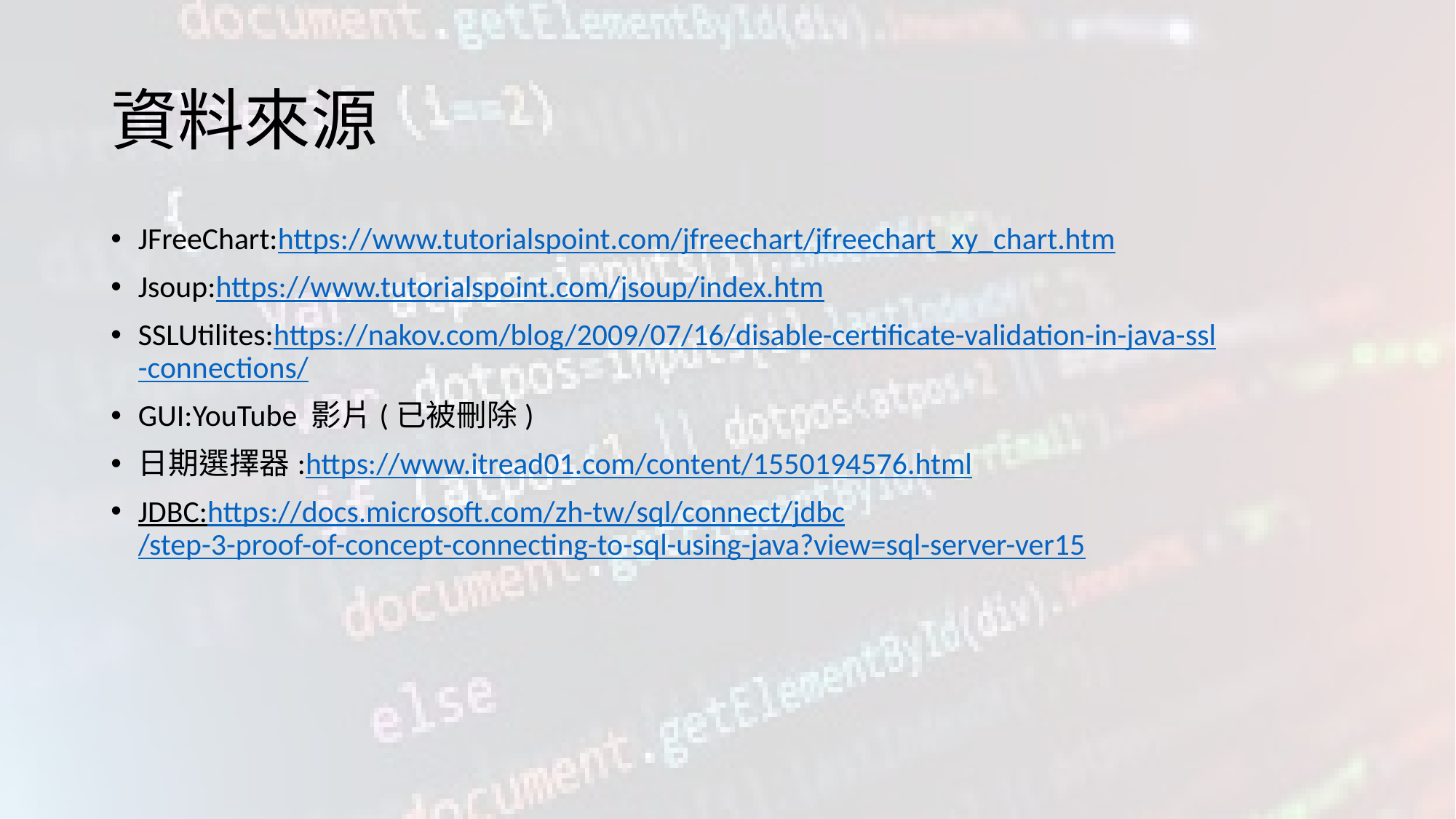

# 資料來源
JFreeChart:https://www.tutorialspoint.com/jfreechart/jfreechart_xy_chart.htm
Jsoup:https://www.tutorialspoint.com/jsoup/index.htm
SSLUtilites:https://nakov.com/blog/2009/07/16/disable-certificate-validation-in-java-ssl-connections/
GUI:YouTube 影片(已被刪除)
日期選擇器:https://www.itread01.com/content/1550194576.html
JDBC:https://docs.microsoft.com/zh-tw/sql/connect/jdbc/step-3-proof-of-concept-connecting-to-sql-using-java?view=sql-server-ver15